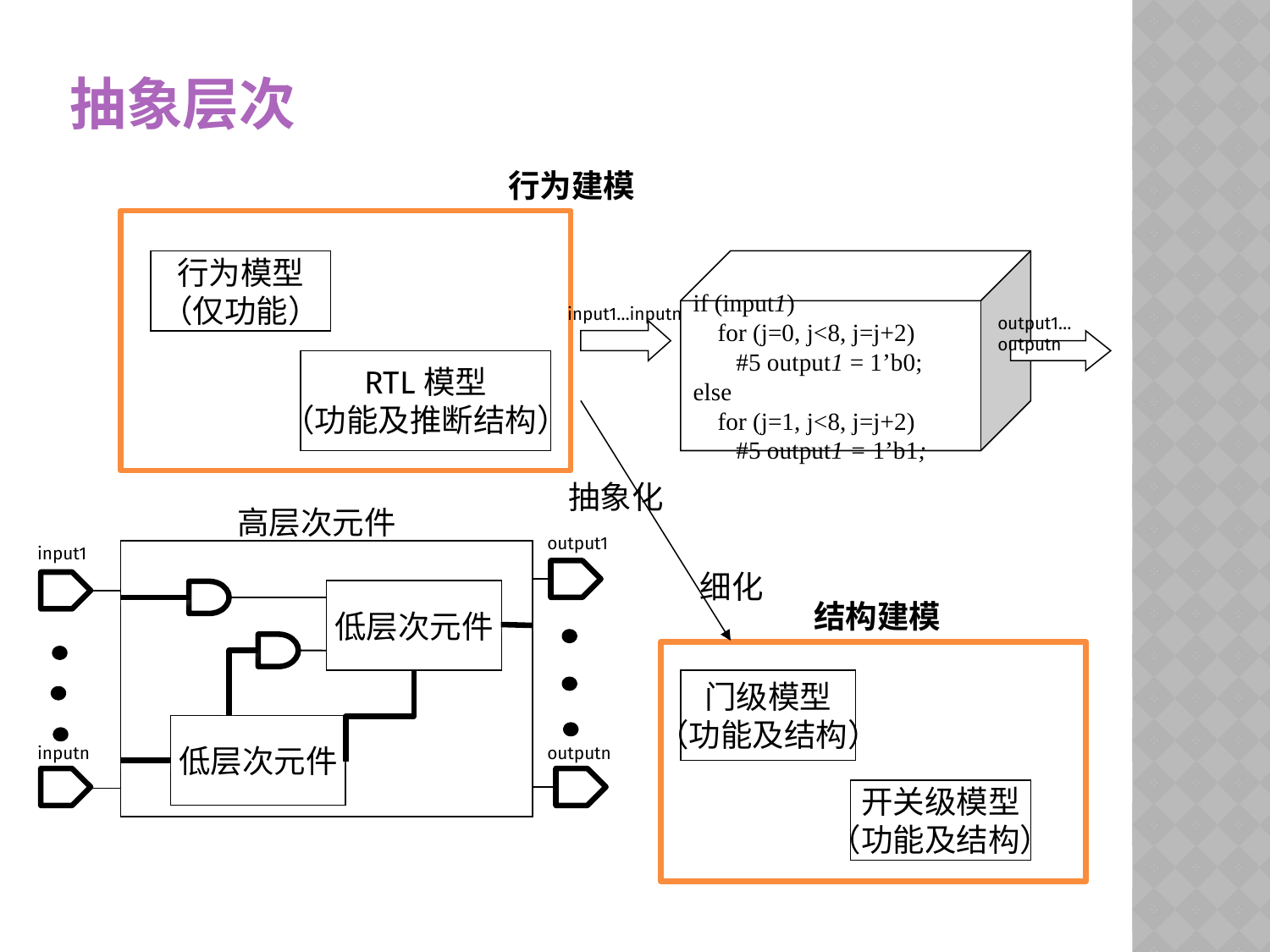

# 抽象层次
行为建模

行为模型
（仅功能）
if (input1)
    for (j=0, j<8, j=j+2)
       #5 output1 = 1’b0;
else
    for (j=1, j<8, j=j+2)
       #5 output1 = 1’b1;
input1…inputn
output1…outputn

RTL模型
（功能及推断结构）

抽象化
高层次元件
output1
input1

细化

低层次元件

结构建模

门级模型
（功能及结构）

低层次元件

inputn
outputn

开关级模型
（功能及结构）